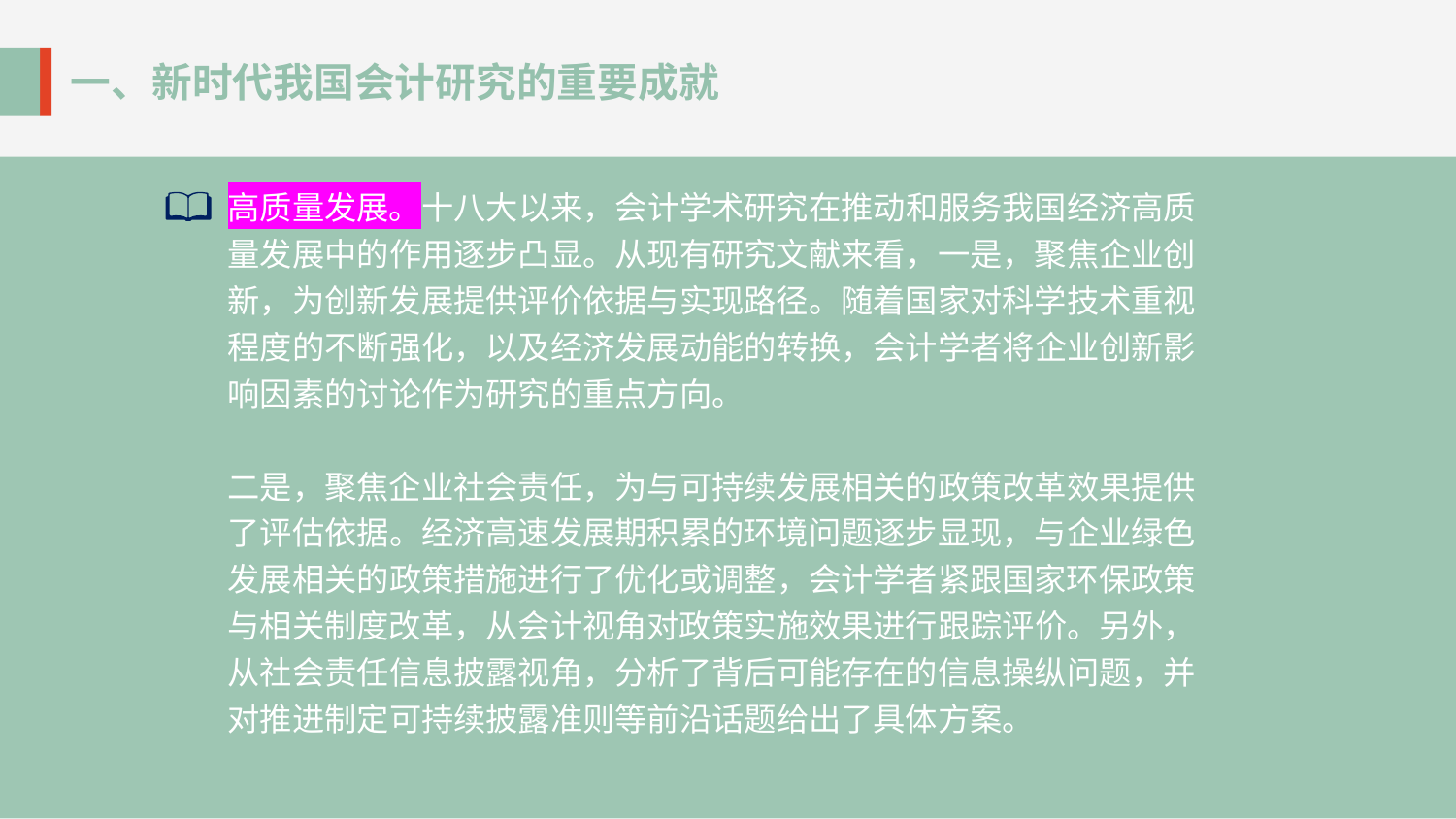

一、新时代我国会计研究的重要成就

高质量发展。十八大以来，会计学术研究在推动和服务我国经济高质量发展中的作用逐步凸显。从现有研究文献来看，一是，聚焦企业创新，为创新发展提供评价依据与实现路径。随着国家对科学技术重视程度的不断强化，以及经济发展动能的转换，会计学者将企业创新影响因素的讨论作为研究的重点方向。

二是，聚焦企业社会责任，为与可持续发展相关的政策改革效果提供了评估依据。经济高速发展期积累的环境问题逐步显现，与企业绿色发展相关的政策措施进行了优化或调整，会计学者紧跟国家环保政策与相关制度改革，从会计视角对政策实施效果进行跟踪评价。另外，从社会责任信息披露视角，分析了背后可能存在的信息操纵问题，并对推进制定可持续披露准则等前沿话题给出了具体方案。